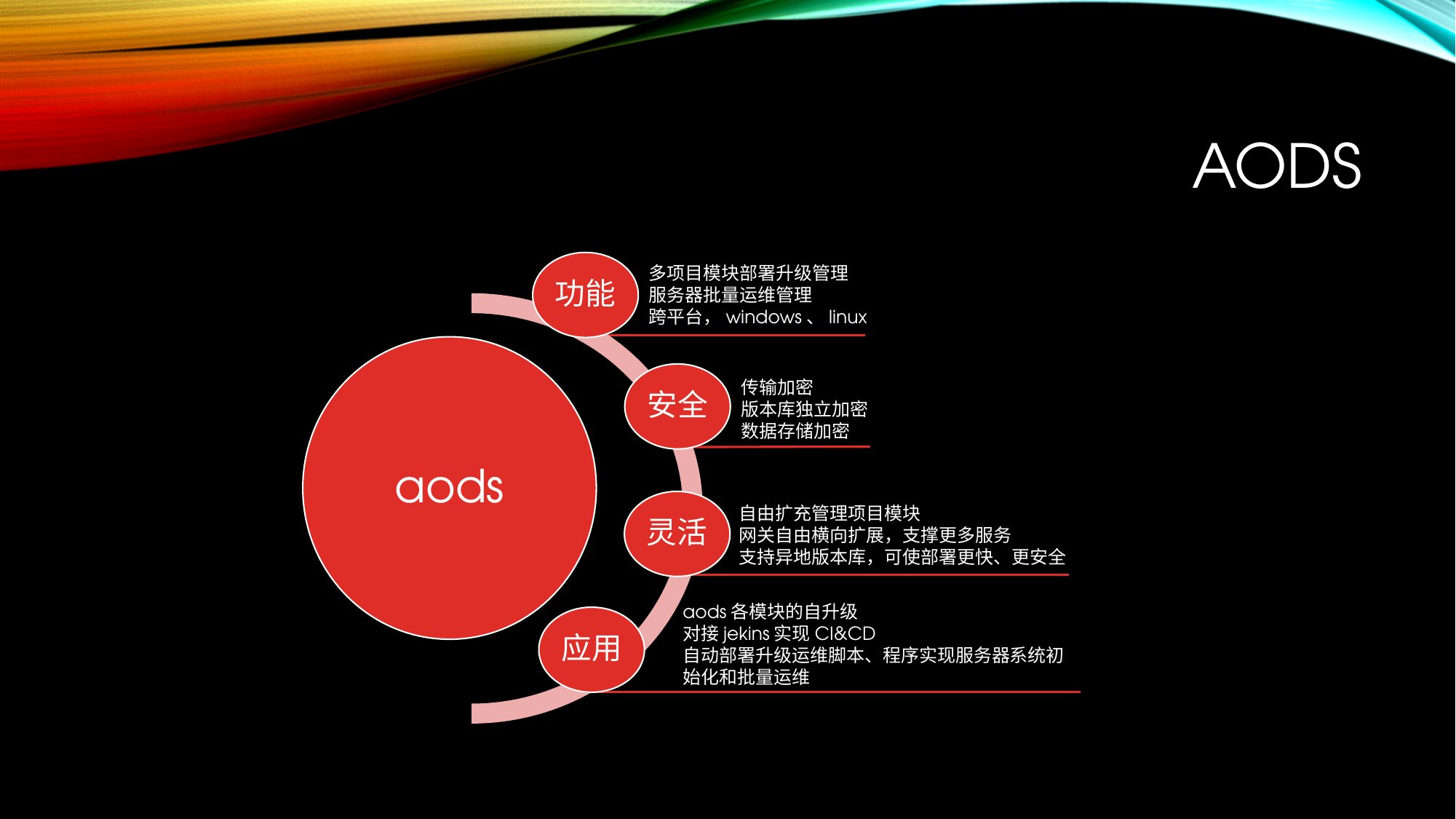

# aods
功能
多项目模块部署升级管理
服务器批量运维管理
跨平台，windows、linux

aods
安全
传输加密
版本库独立加密
数据存储加密
灵活
自由扩充管理项目模块
网关自由横向扩展，支撑更多服务
支持异地版本库，可使部署更快、更安全

aods各模块的自升级
对接jekins实现CI&CD
自动部署升级运维脚本、程序实现服务器系统初始化和批量运维
应用